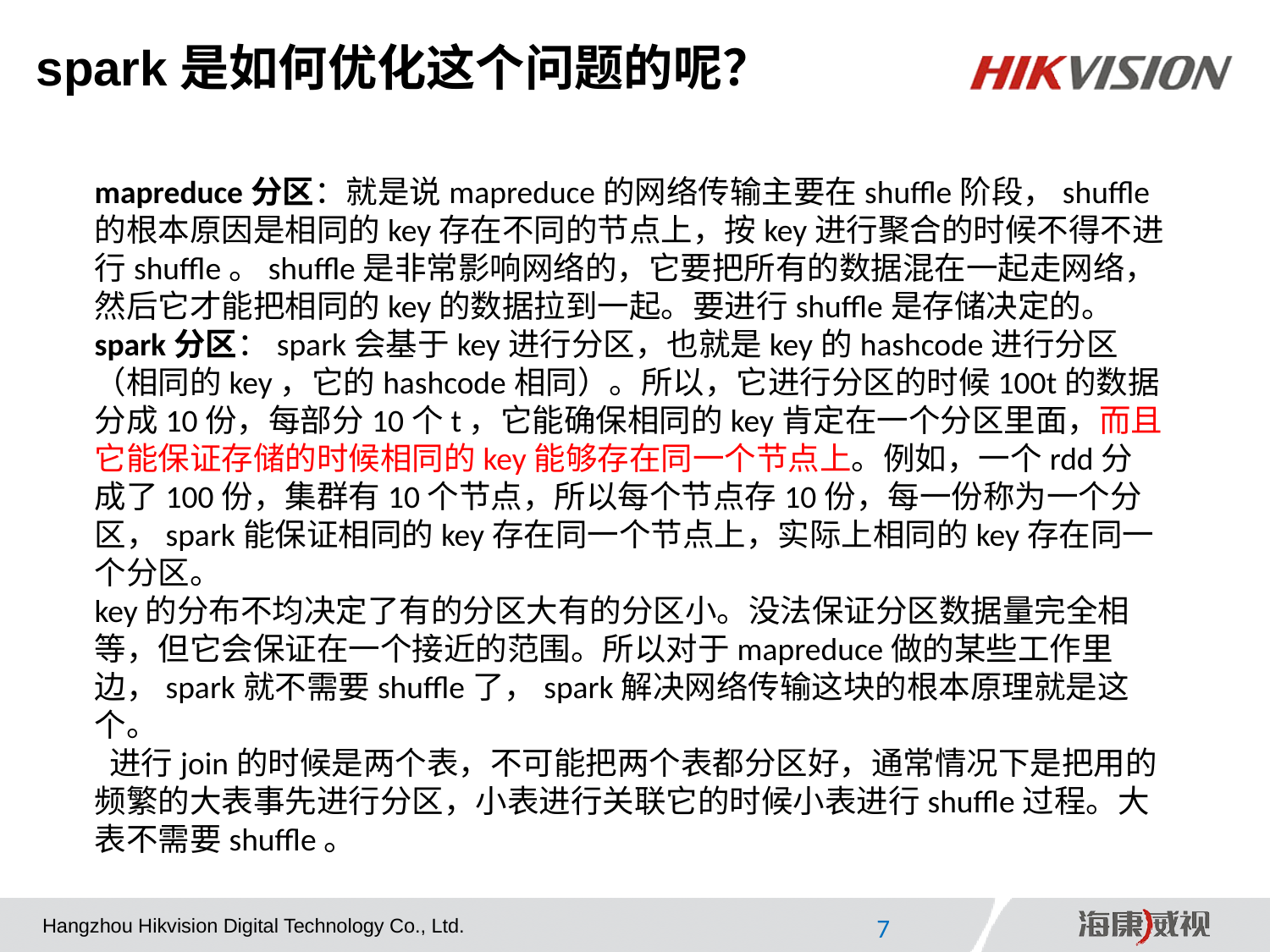

# spark是如何优化这个问题的呢？
mapreduce分区：就是说mapreduce的网络传输主要在shuffle阶段，shuffle的根本原因是相同的key存在不同的节点上，按key进行聚合的时候不得不进行shuffle。shuffle是非常影响网络的，它要把所有的数据混在一起走网络，然后它才能把相同的key的数据拉到一起。要进行shuffle是存储决定的。
spark分区：spark会基于key进行分区，也就是key的hashcode进行分区（相同的key，它的hashcode相同）。所以，它进行分区的时候100t的数据分成10份，每部分10个t，它能确保相同的key肯定在一个分区里面，而且它能保证存储的时候相同的key能够存在同一个节点上。例如，一个rdd分成了100份，集群有10个节点，所以每个节点存10份，每一份称为一个分区，spark能保证相同的key存在同一个节点上，实际上相同的key存在同一个分区。
key的分布不均决定了有的分区大有的分区小。没法保证分区数据量完全相等，但它会保证在一个接近的范围。所以对于mapreduce做的某些工作里边，spark就不需要shuffle了，spark解决网络传输这块的根本原理就是这个。
 进行join的时候是两个表，不可能把两个表都分区好，通常情况下是把用的频繁的大表事先进行分区，小表进行关联它的时候小表进行shuffle过程。大表不需要shuffle。